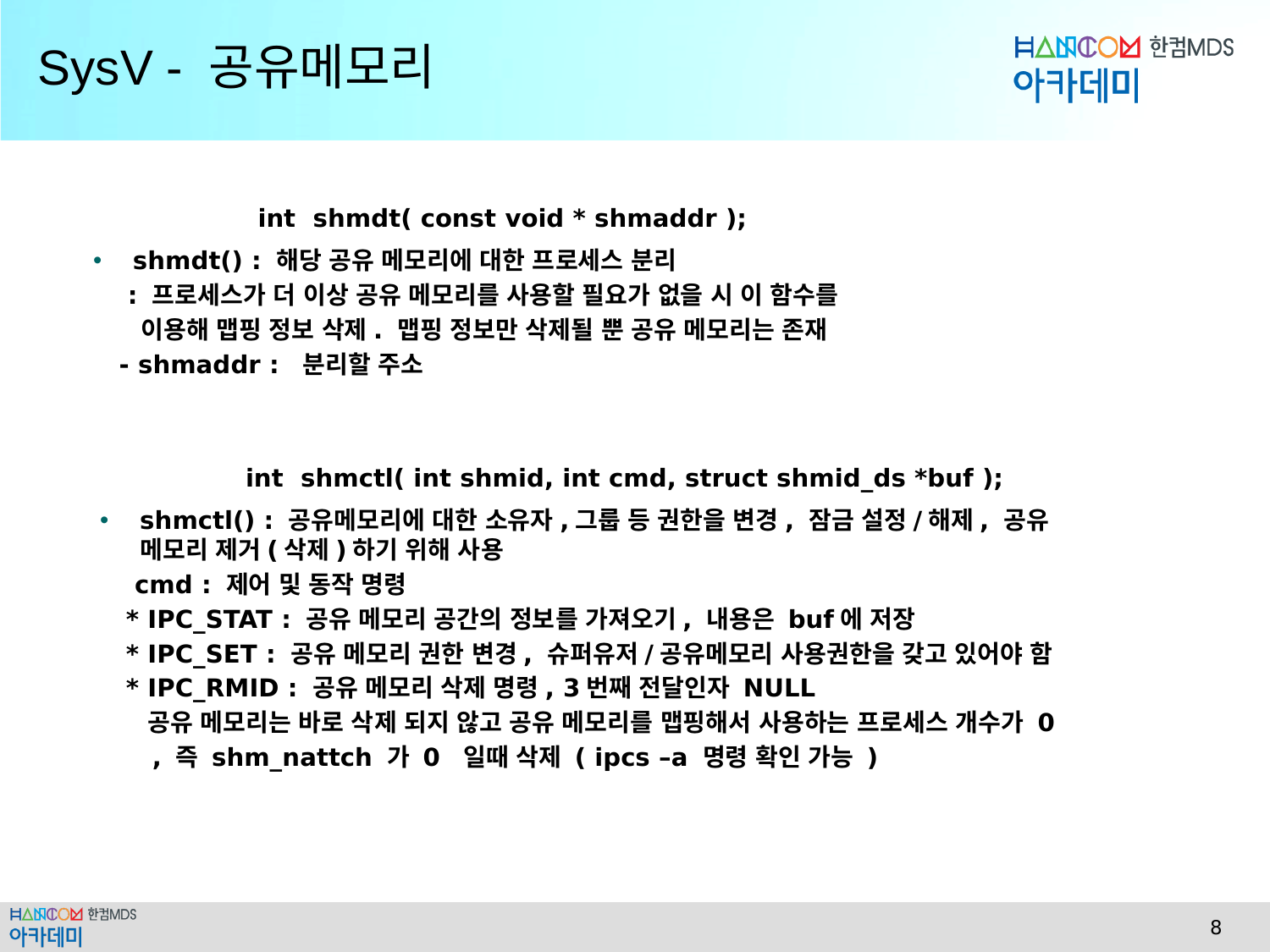

# SysV - 공유메모리
int  shmdt( const void * shmaddr );
shmdt() : 해당 공유 메모리에 대한 프로세스 분리
    : 프로세스가 더 이상 공유 메모리를 사용할 필요가 없을 시 이 함수를
      이용해 맵핑 정보 삭제. 맵핑 정보만 삭제될 뿐 공유 메모리는 존재
   - shmaddr :  분리할 주소
int  shmctl( int shmid, int cmd, struct shmid_ds *buf );
shmctl() : 공유메모리에 대한 소유자,그룹 등 권한을 변경, 잠금 설정/해제, 공유 메모리 제거(삭제)하기 위해 사용
    cmd : 제어 및 동작 명령
   * IPC_STAT : 공유 메모리 공간의 정보를 가져오기, 내용은 buf에 저장
   * IPC_SET : 공유 메모리 권한 변경, 슈퍼유저/공유메모리 사용권한을 갖고 있어야 함
   * IPC_RMID : 공유 메모리 삭제 명령, 3번째 전달인자 NULL
      공유 메모리는 바로 삭제 되지 않고 공유 메모리를 맵핑해서 사용하는 프로세스 개수가 0
      , 즉 shm_nattch 가 0  일때 삭제 ( ipcs –a 명령 확인 가능 )

                               8